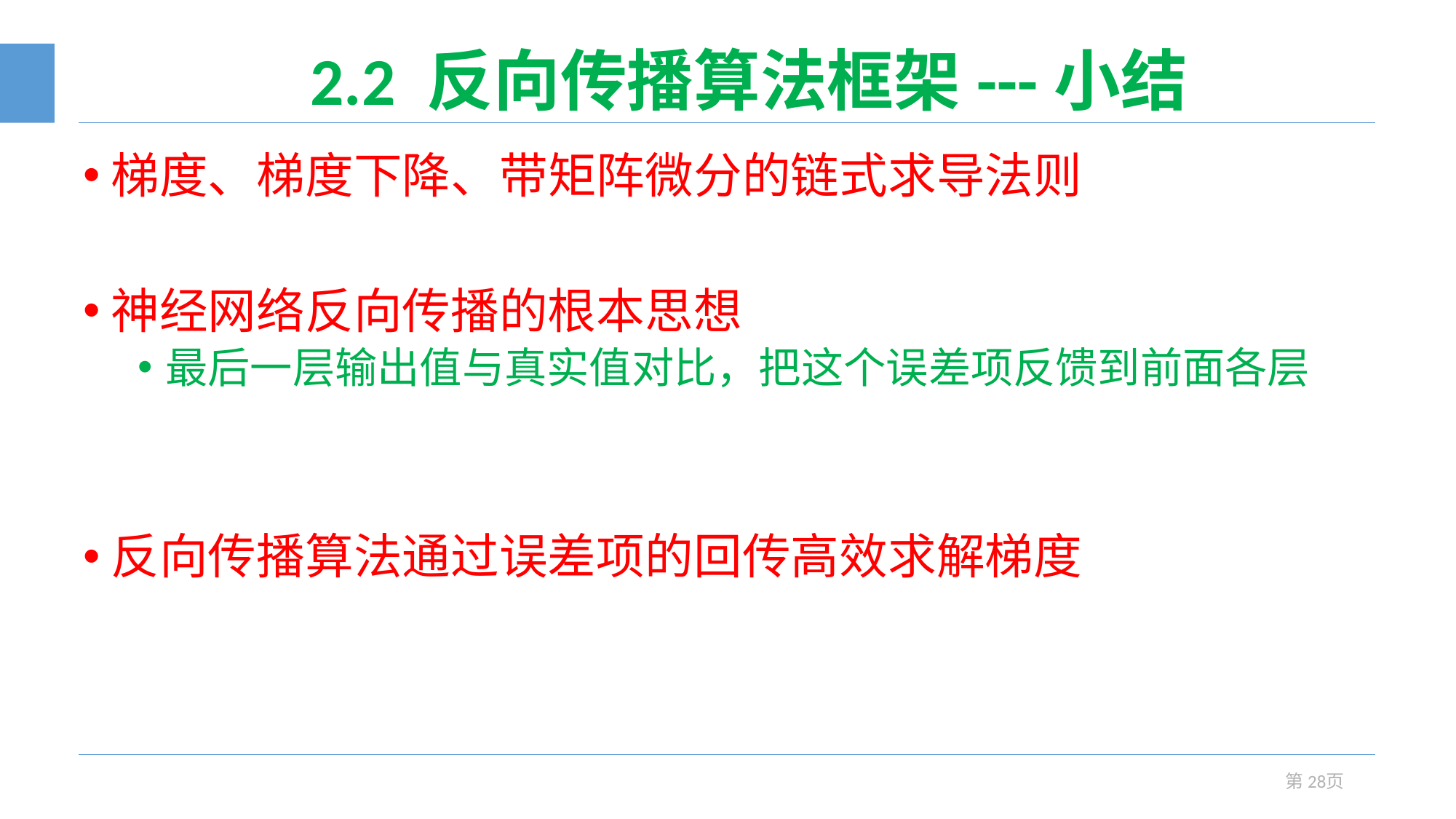

28
# 2.2 反向传播算法框架---小结
梯度、梯度下降、带矩阵微分的链式求导法则

神经网络反向传播的根本思想
最后一层输出值与真实值对比，把这个误差项反馈到前面各层

反向传播算法通过误差项的回传高效求解梯度